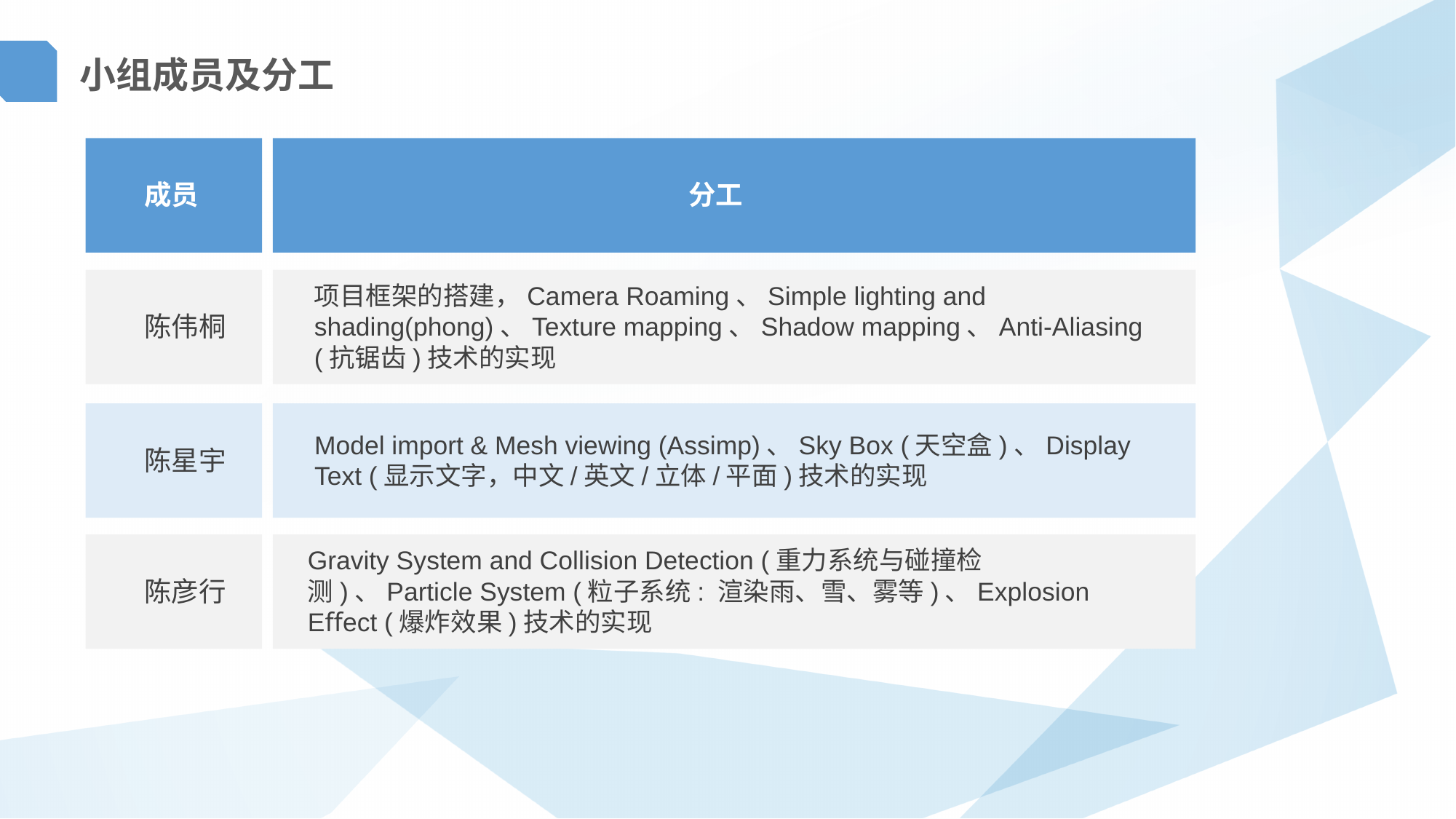

小组成员及分工

成员
分工
项目框架的搭建，Camera Roaming、Simple lighting and shading(phong)、Texture mapping、Shadow mapping、Anti-Aliasing (抗锯齿)技术的实现
陈伟桐
Model import & Mesh viewing (Assimp)、Sky Box (天空盒)、Display Text (显示文字，中文/英文/立体/平面)技术的实现
陈星宇
Gravity System and Collision Detection (重力系统与碰撞检测)、Particle System (粒子系统: 渲染雨、雪、雾等)、Explosion Eﬀect (爆炸效果)技术的实现
陈彦行